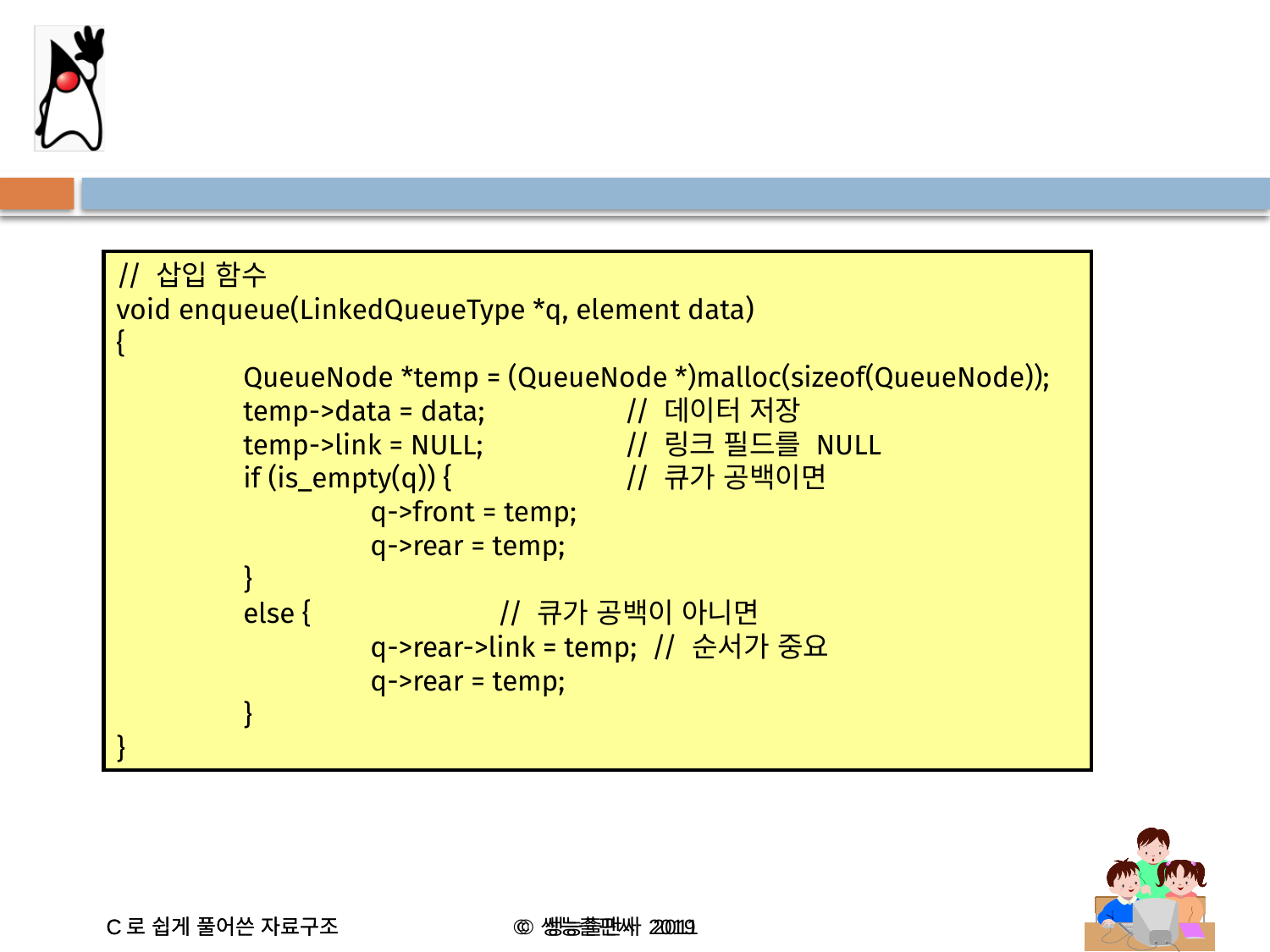

#
// 삽입 함수
void enqueue(LinkedQueueType *q, element data)
{
	QueueNode *temp = (QueueNode *)malloc(sizeof(QueueNode));
	temp->data = data; 		// 데이터 저장
	temp->link = NULL; 		// 링크 필드를 NULL
	if (is_empty(q)) { 		// 큐가 공백이면
		q->front = temp;
		q->rear = temp;
	}
	else { 		// 큐가 공백이 아니면
		q->rear->link = temp;  // 순서가 중요
		q->rear = temp;
	}
}